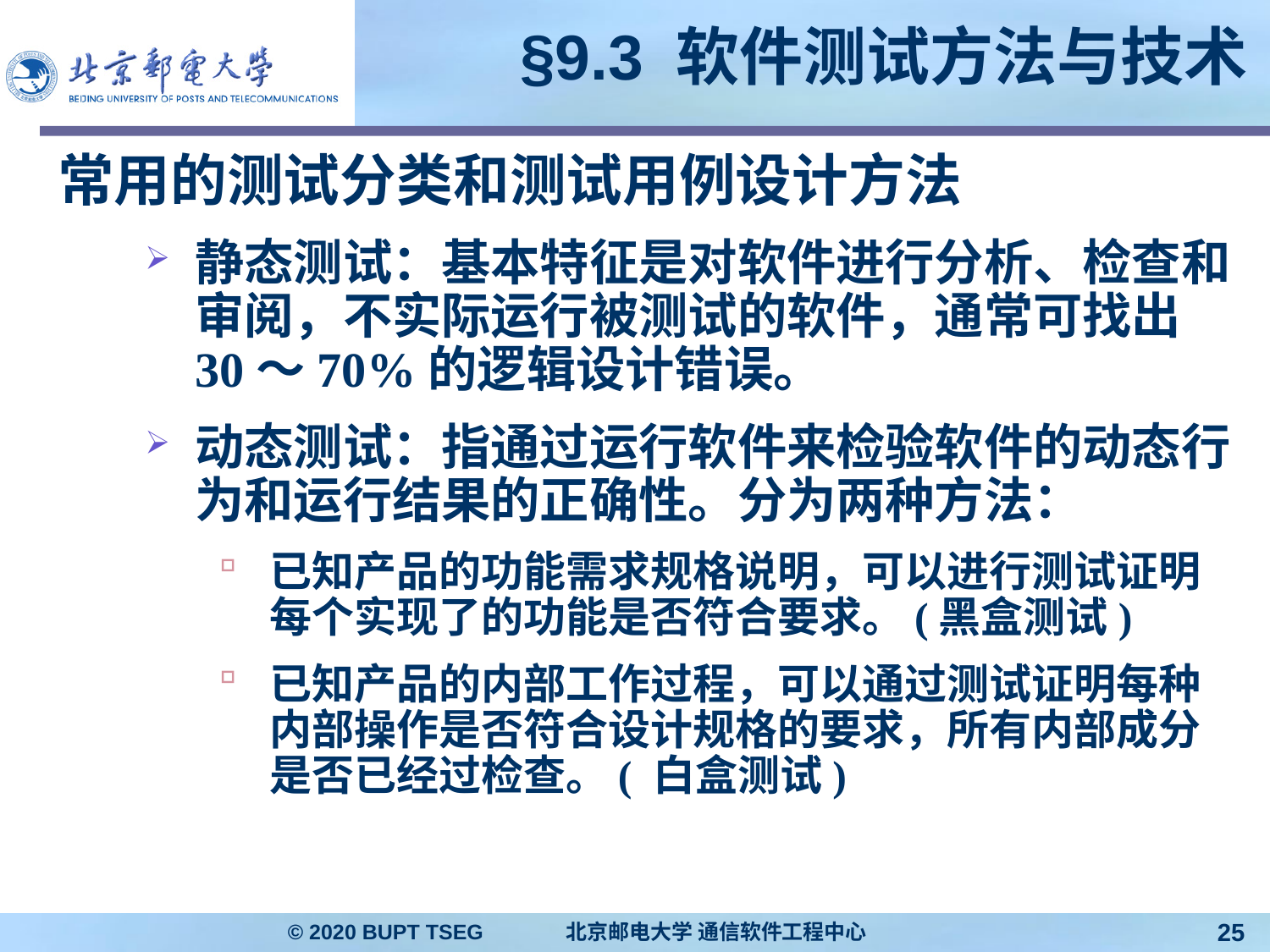

# §9.3 软件测试方法与技术
常用的测试分类和测试用例设计方法
静态测试：基本特征是对软件进行分析、检查和审阅，不实际运行被测试的软件，通常可找出30～70%的逻辑设计错误。
动态测试：指通过运行软件来检验软件的动态行为和运行结果的正确性。分为两种方法：
已知产品的功能需求规格说明，可以进行测试证明每个实现了的功能是否符合要求。(黑盒测试)
已知产品的内部工作过程，可以通过测试证明每种内部操作是否符合设计规格的要求，所有内部成分是否已经过检查。( 白盒测试)
© 2020 BUPT TSEG             北京邮电大学 通信软件工程中心